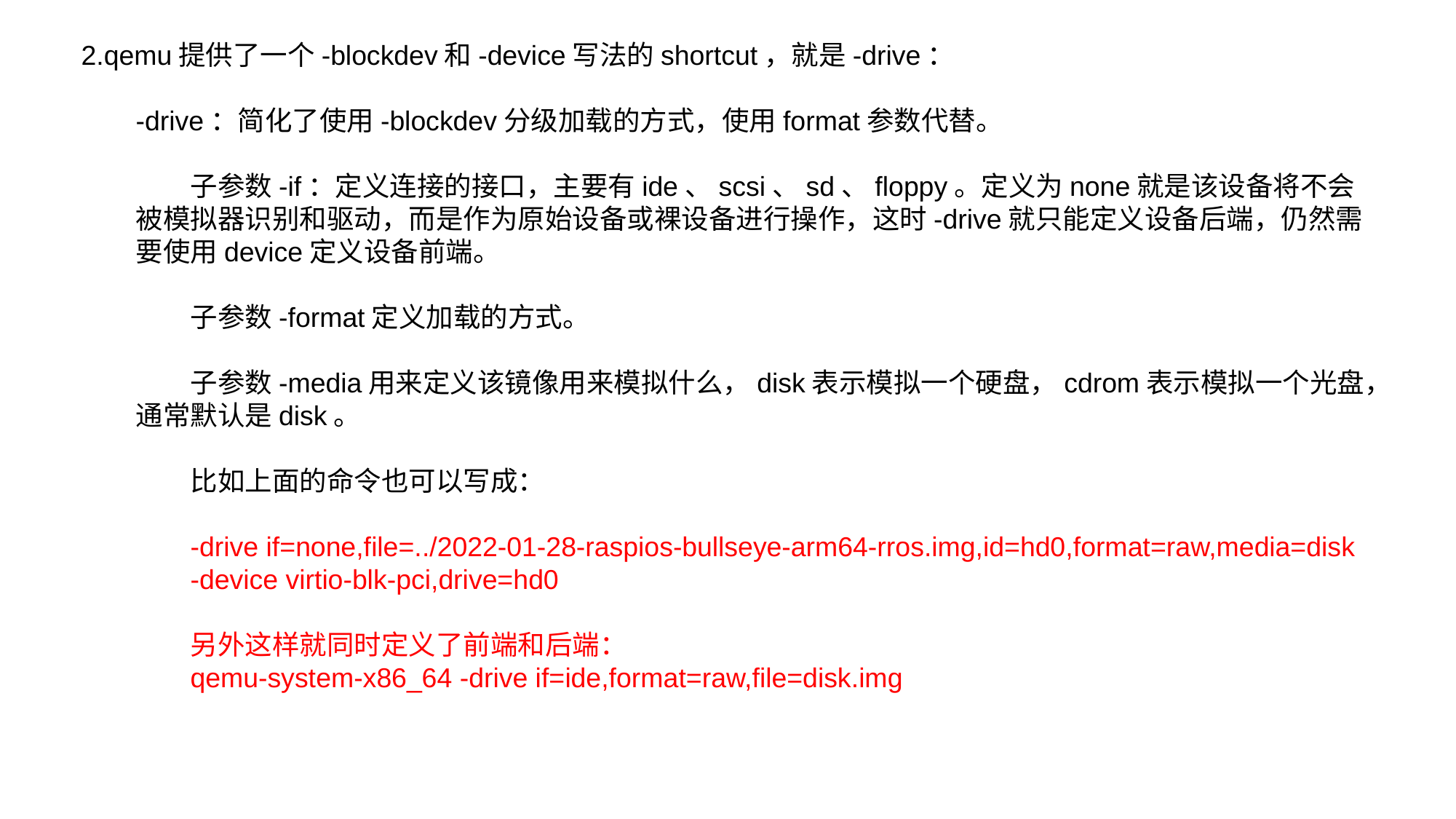

2.qemu提供了一个-blockdev和-device写法的shortcut，就是-drive：

-drive：简化了使用-blockdev分级加载的方式，使用format参数代替。

子参数-if：定义连接的接口，主要有ide、scsi、sd、floppy。定义为none就是该设备将不会被模拟器识别和驱动，而是作为原始设备或裸设备进行操作，这时-drive就只能定义设备后端，仍然需要使用device定义设备前端。

子参数-format定义加载的方式。

子参数-media用来定义该镜像用来模拟什么，disk表示模拟一个硬盘，cdrom表示模拟一个光盘，通常默认是disk。

比如上面的命令也可以写成：

-drive if=none,file=../2022-01-28-raspios-bullseye-arm64-rros.img,id=hd0,format=raw,media=disk
-device virtio-blk-pci,drive=hd0

另外这样就同时定义了前端和后端：
qemu-system-x86_64 -drive if=ide,format=raw,file=disk.img